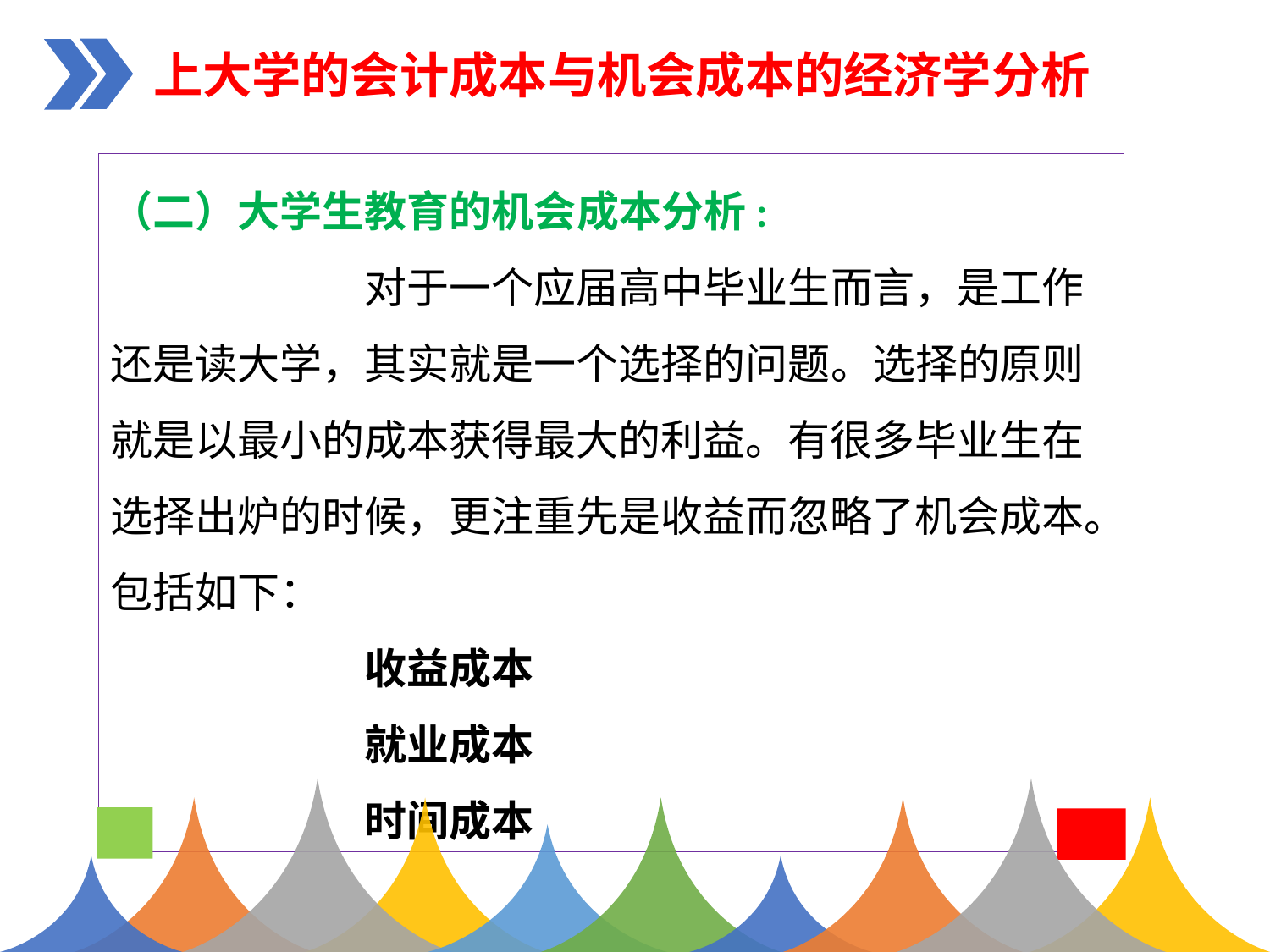

上大学的会计成本与机会成本的经济学分析
（二）大学生教育的机会成本分析:
		对于一个应届高中毕业生而言，是工作还是读大学，其实就是一个选择的问题。选择的原则就是以最小的成本获得最大的利益。有很多毕业生在选择出炉的时候，更注重先是收益而忽略了机会成本。包括如下：
		收益成本
		就业成本
		时间成本